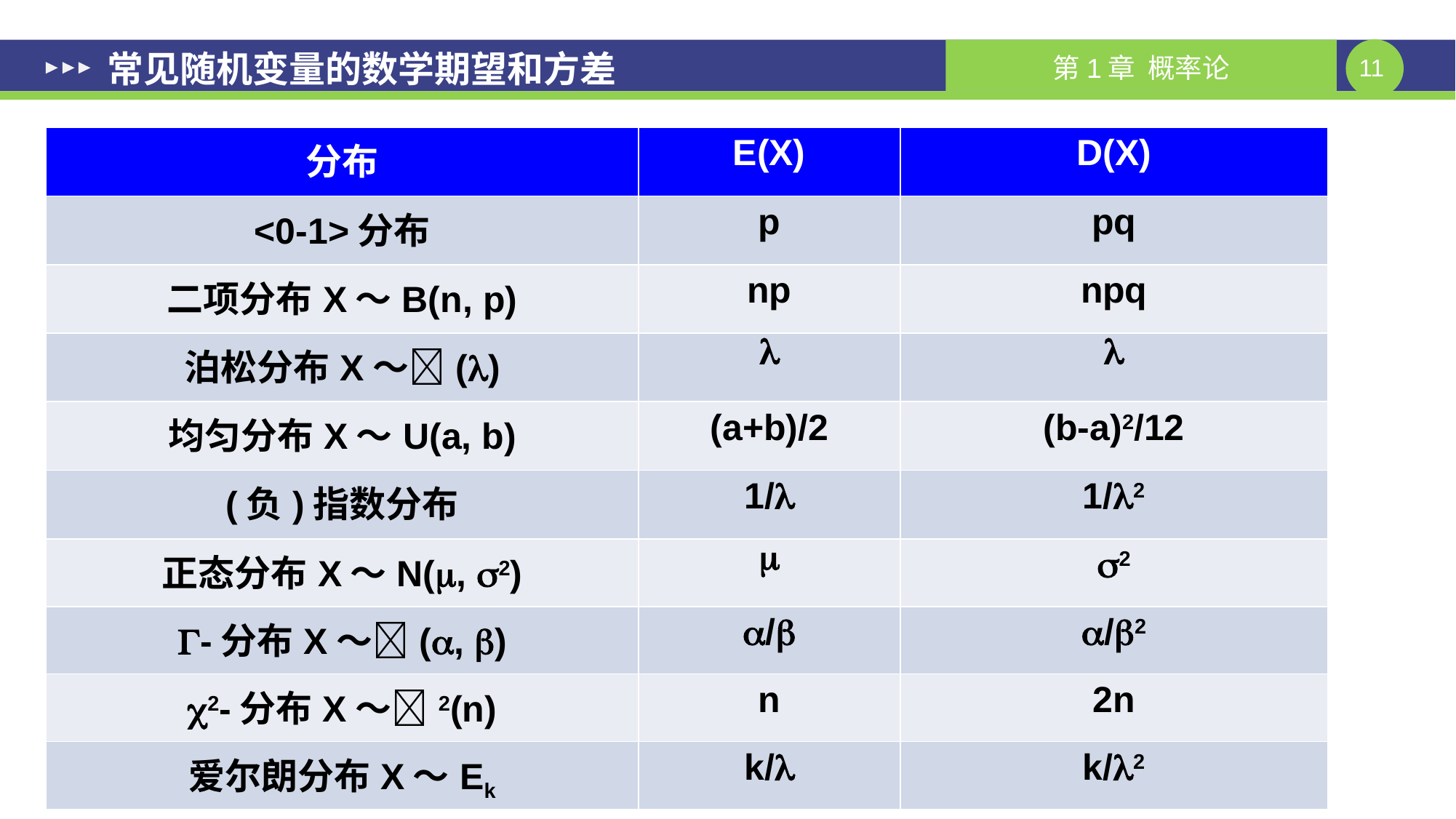

# 常见随机变量的数学期望和方差
| 分布 | E(X) | D(X) |
| --- | --- | --- |
| <0-1>分布 | p | pq |
| 二项分布X～B(n, p) | np | npq |
| 泊松分布X～ψ(λ) | λ | λ |
| 均匀分布X～U(a, b) | (a+b)/2 | (b-a)2/12 |
| (负)指数分布 | 1/λ | 1/λ2 |
| 正态分布X～N(μ, σ2) | μ | σ2 |
| Γ-分布X～Γ(α, β) | α/β | α/β2 |
| χ2-分布X～χ2(n) | n | 2n |
| 爱尔朗分布X～Ek | k/λ | k/λ2 |